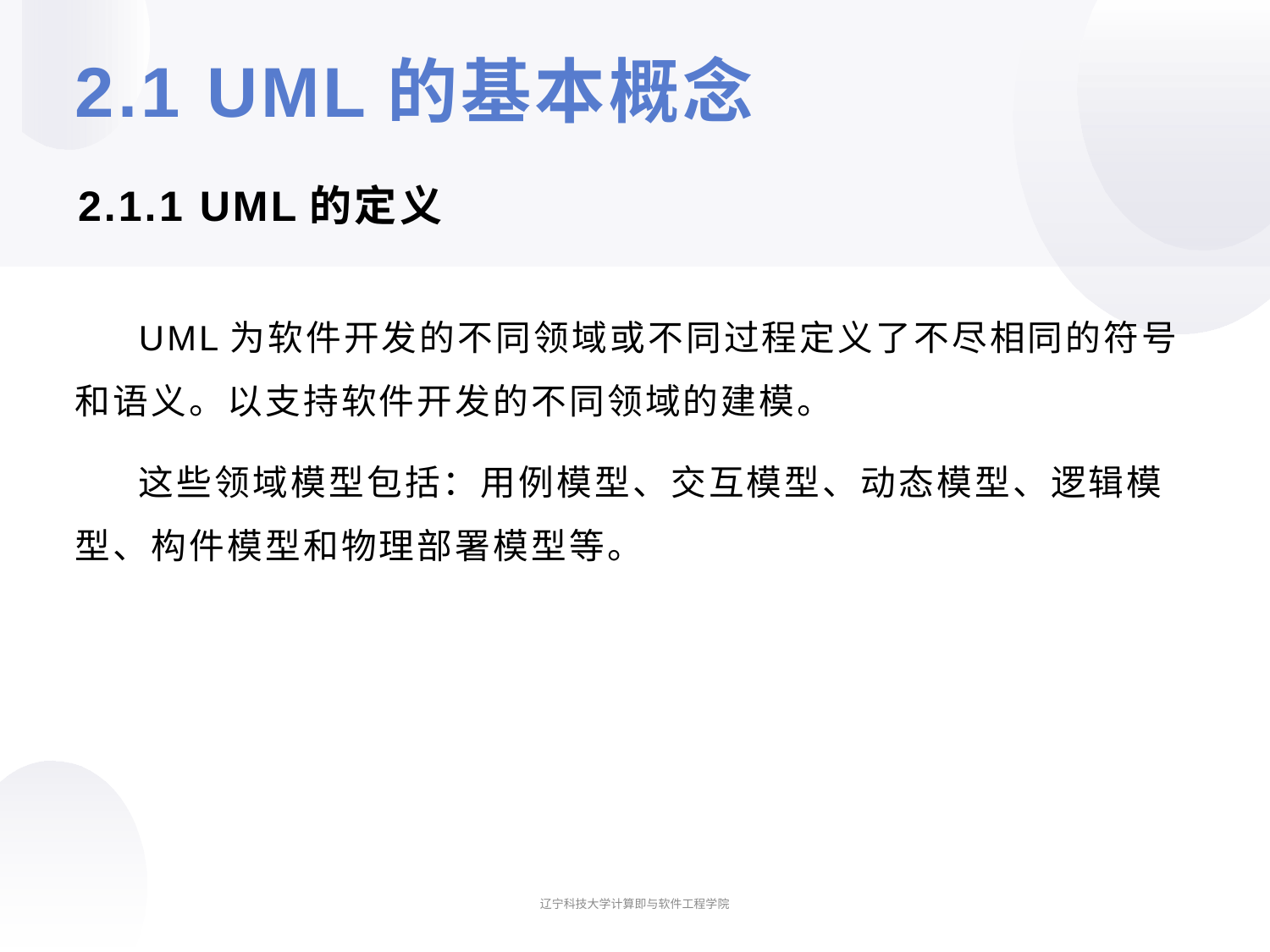

# 2.1 UML的基本概念
2.1.1 UML的定义

UML为软件开发的不同领域或不同过程定义了不尽相同的符号和语义。以支持软件开发的不同领域的建模。
这些领域模型包括：用例模型、交互模型、动态模型、逻辑模型、构件模型和物理部署模型等。

辽宁科技大学计算即与软件工程学院
9